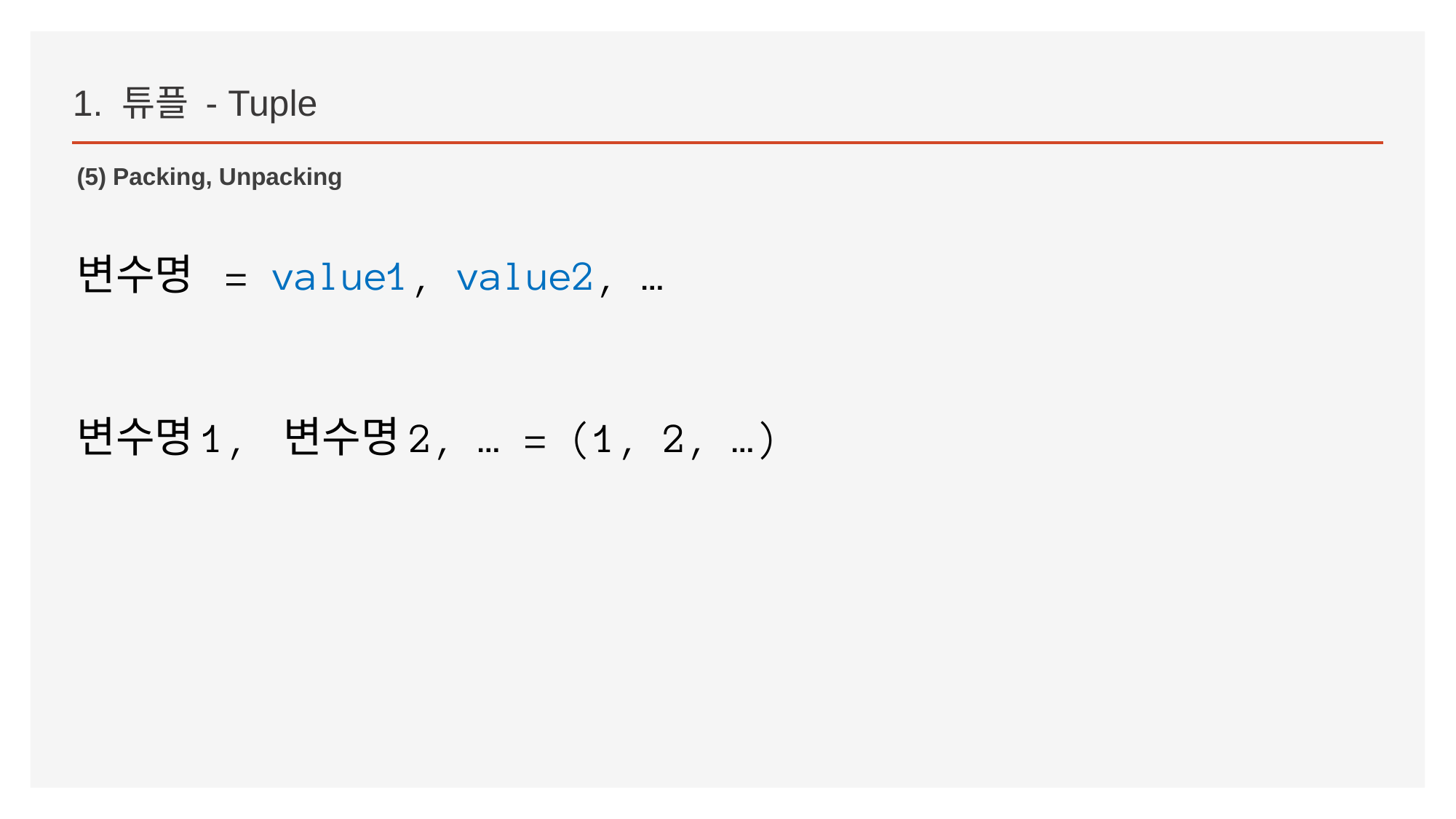

1. 튜플 - Tuple
(5) Packing, Unpacking
변수명 = value1, value2, …

변수명1, 변수명2, … = (1, 2, …)